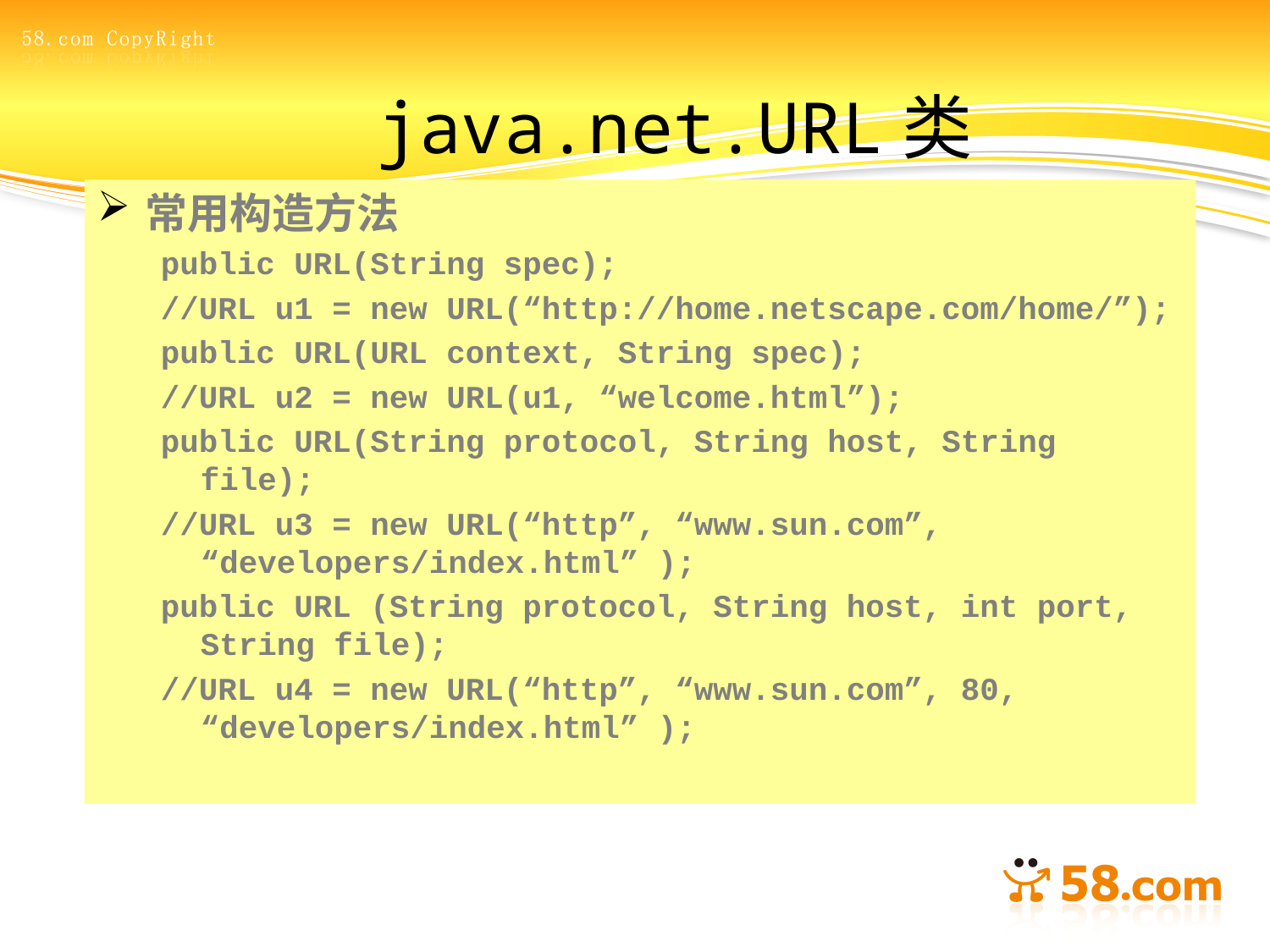

# java.net.URL类
常用构造方法
public URL(String spec);
//URL u1 = new URL(“http://home.netscape.com/home/”);
public URL(URL context, String spec);
//URL u2 = new URL(u1, “welcome.html”);
public URL(String protocol, String host, String file);
//URL u3 = new URL(“http”, “www.sun.com”,  “developers/index.html” );
public URL (String protocol, String host, int port,  String file);
//URL u4 = new URL(“http”, “www.sun.com”, 80, “developers/index.html” );